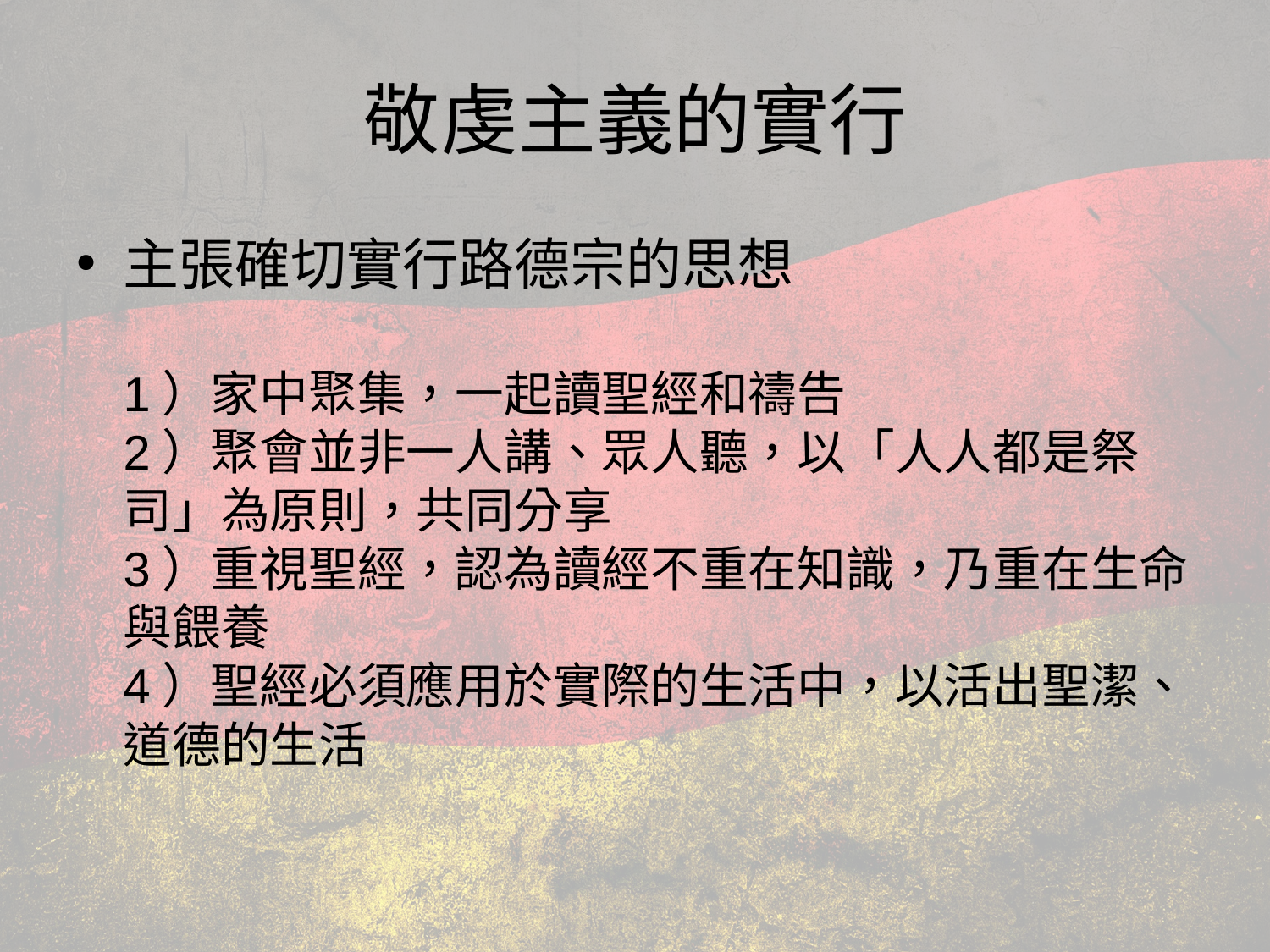

# 敬虔主義的實行
主張確切實行路德宗的思想
1）家中聚集，一起讀聖經和禱告
2）聚會並非一人講、眾人聽，以「人人都是祭司」為原則，共同分享
3）重視聖經，認為讀經不重在知識，乃重在生命與餵養
4）聖經必須應用於實際的生活中，以活出聖潔、道德的生活